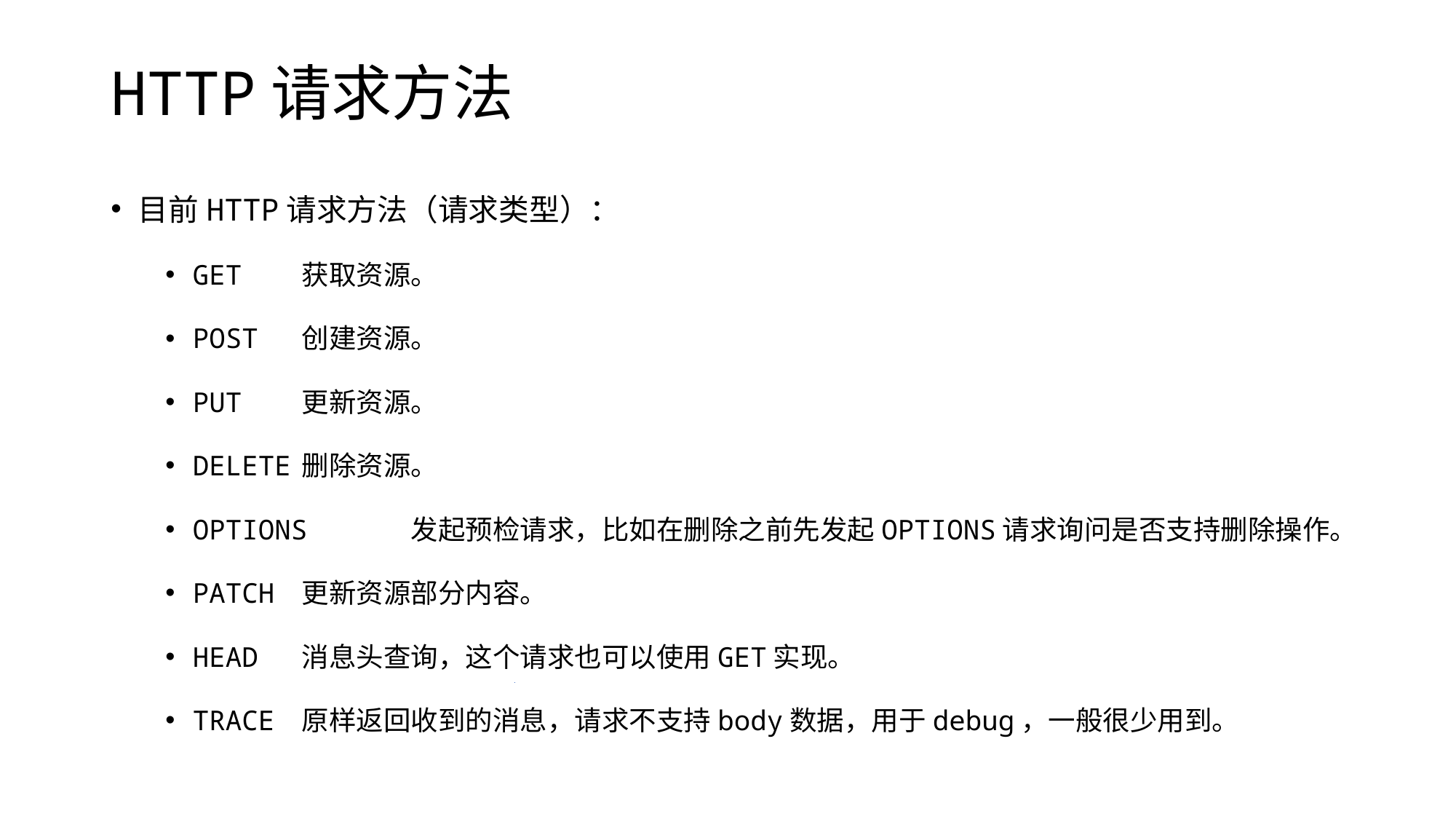

# HTTP请求方法
目前HTTP请求方法（请求类型）：
GET	获取资源。
POST	创建资源。
PUT	更新资源。
DELETE	删除资源。
OPTIONS	发起预检请求，比如在删除之前先发起OPTIONS请求询问是否支持删除操作。
PATCH	更新资源部分内容。
HEAD	消息头查询，这个请求也可以使用GET实现。
TRACE	原样返回收到的消息，请求不支持body数据，用于debug，一般很少用到。